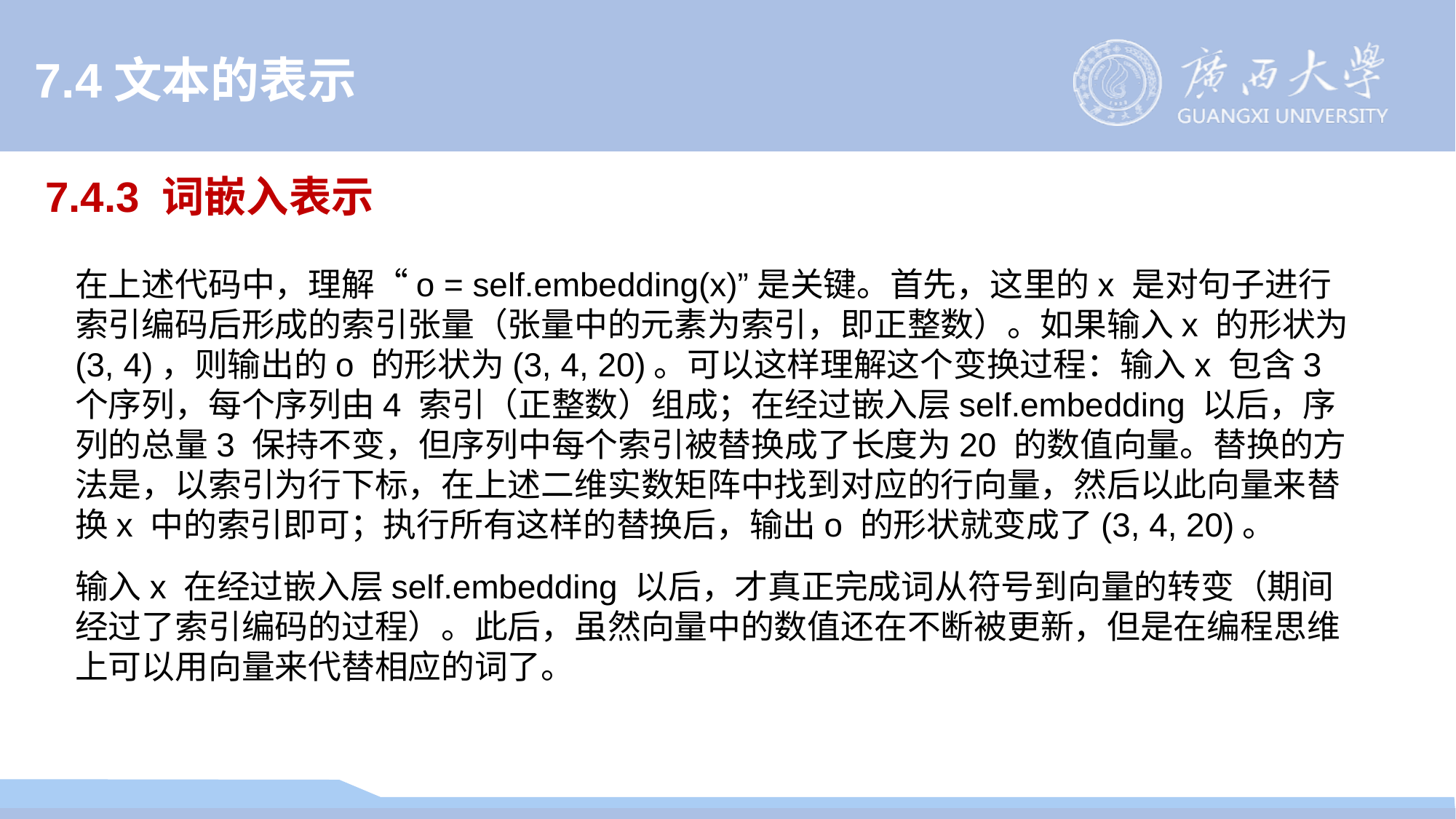

7.4文本的表示
7.4.3 词嵌入表示
在上述代码中，理解“o = self.embedding(x)”是关键。首先，这里的x 是对句子进行索引编码后形成的索引张量（张量中的元素为索引，即正整数）。如果输入x 的形状为(3, 4)，则输出的o 的形状为(3, 4, 20)。可以这样理解这个变换过程：输入x 包含3 个序列，每个序列由4 索引（正整数）组成；在经过嵌入层self.embedding 以后，序列的总量3 保持不变，但序列中每个索引被替换成了长度为20 的数值向量。替换的方法是，以索引为行下标，在上述二维实数矩阵中找到对应的行向量，然后以此向量来替换x 中的索引即可；执行所有这样的替换后，输出o 的形状就变成了(3, 4, 20)。

输入x 在经过嵌入层self.embedding 以后，才真正完成词从符号到向量的转变（期间经过了索引编码的过程）。此后，虽然向量中的数值还在不断被更新，但是在编程思维上可以用向量来代替相应的词了。